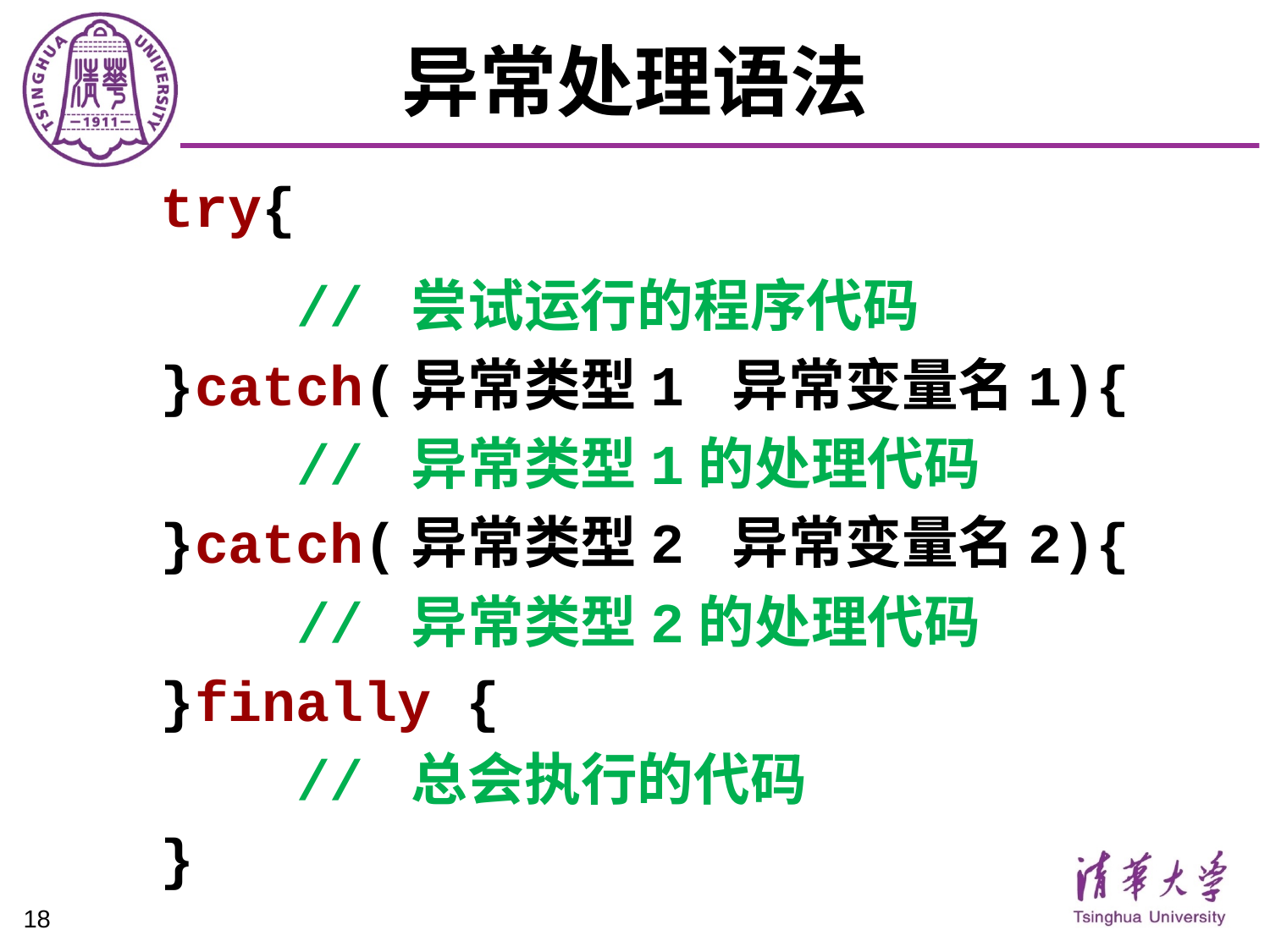

# 异常处理语法
try{
    // 尝试运行的程序代码
}catch(异常类型1 异常变量名1){
    // 异常类型1的处理代码
}catch(异常类型2 异常变量名2){
    // 异常类型2的处理代码
}finally {
    // 总会执行的代码
}
18